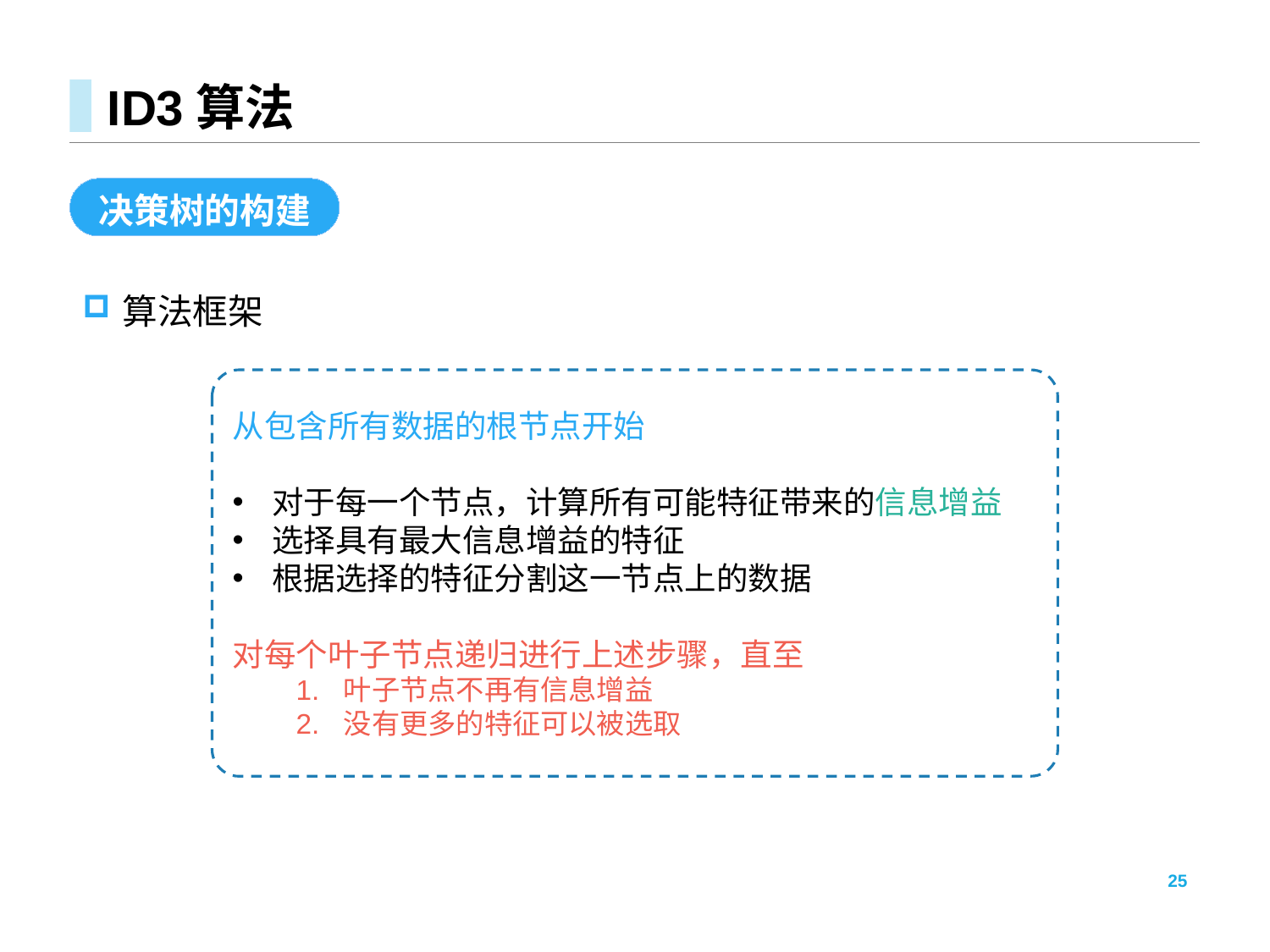

# ID3算法
决策树的构建
算法框架
从包含所有数据的根节点开始

对于每一个节点，计算所有可能特征带来的信息增益
选择具有最大信息增益的特征
根据选择的特征分割这一节点上的数据

对每个叶子节点递归进行上述步骤，直至
叶子节点不再有信息增益
没有更多的特征可以被选取
25